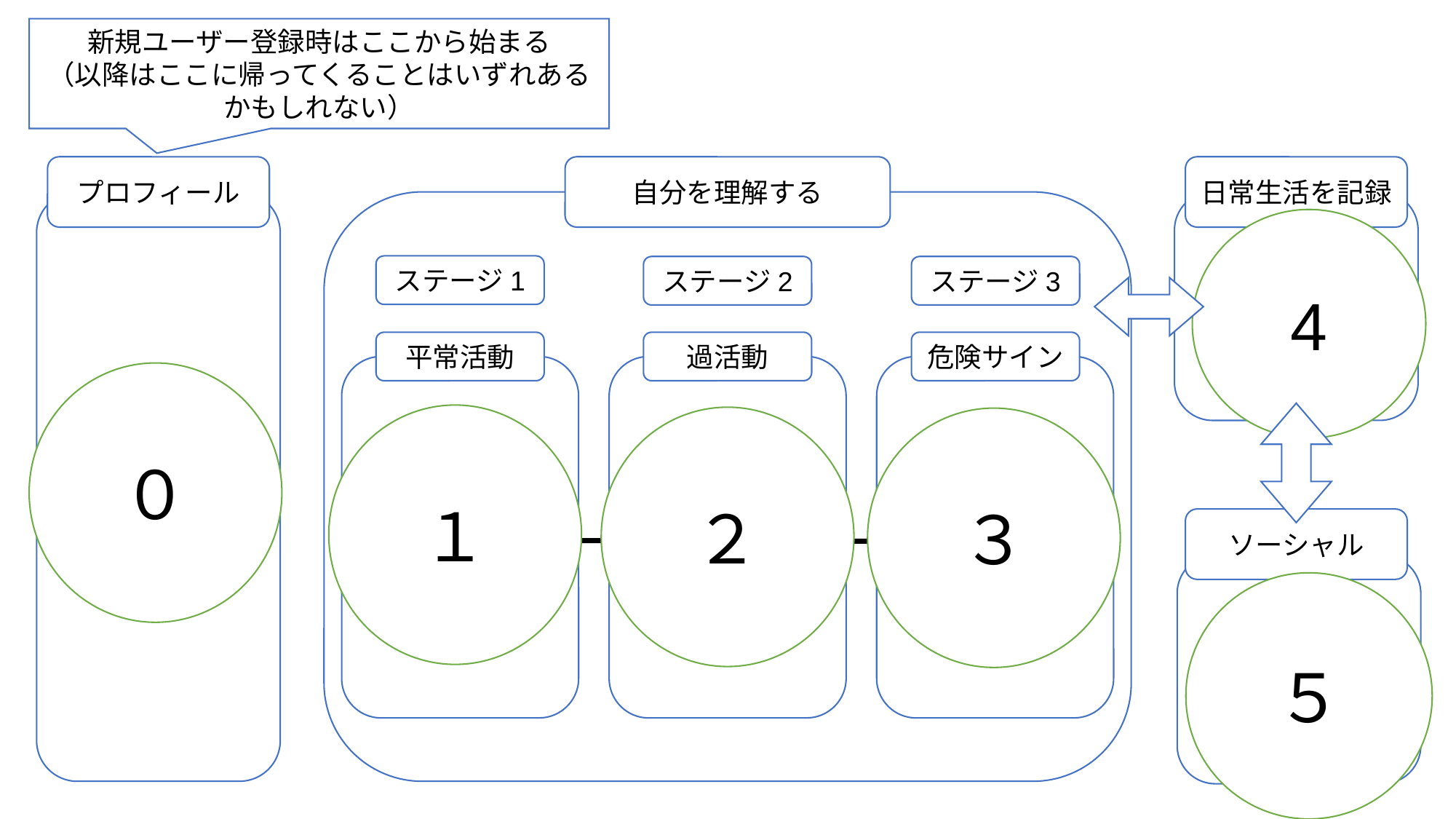

新規ユーザー登録時はここから始まる
（以降はここに帰ってくることはいずれあるかもしれない）
プロフィール
日常生活を記録
自分を理解する

4

ステージ1
ステージ2
ステージ3
平常活動
過活動
危険サイン

０

１
２
３
ソーシャル

５